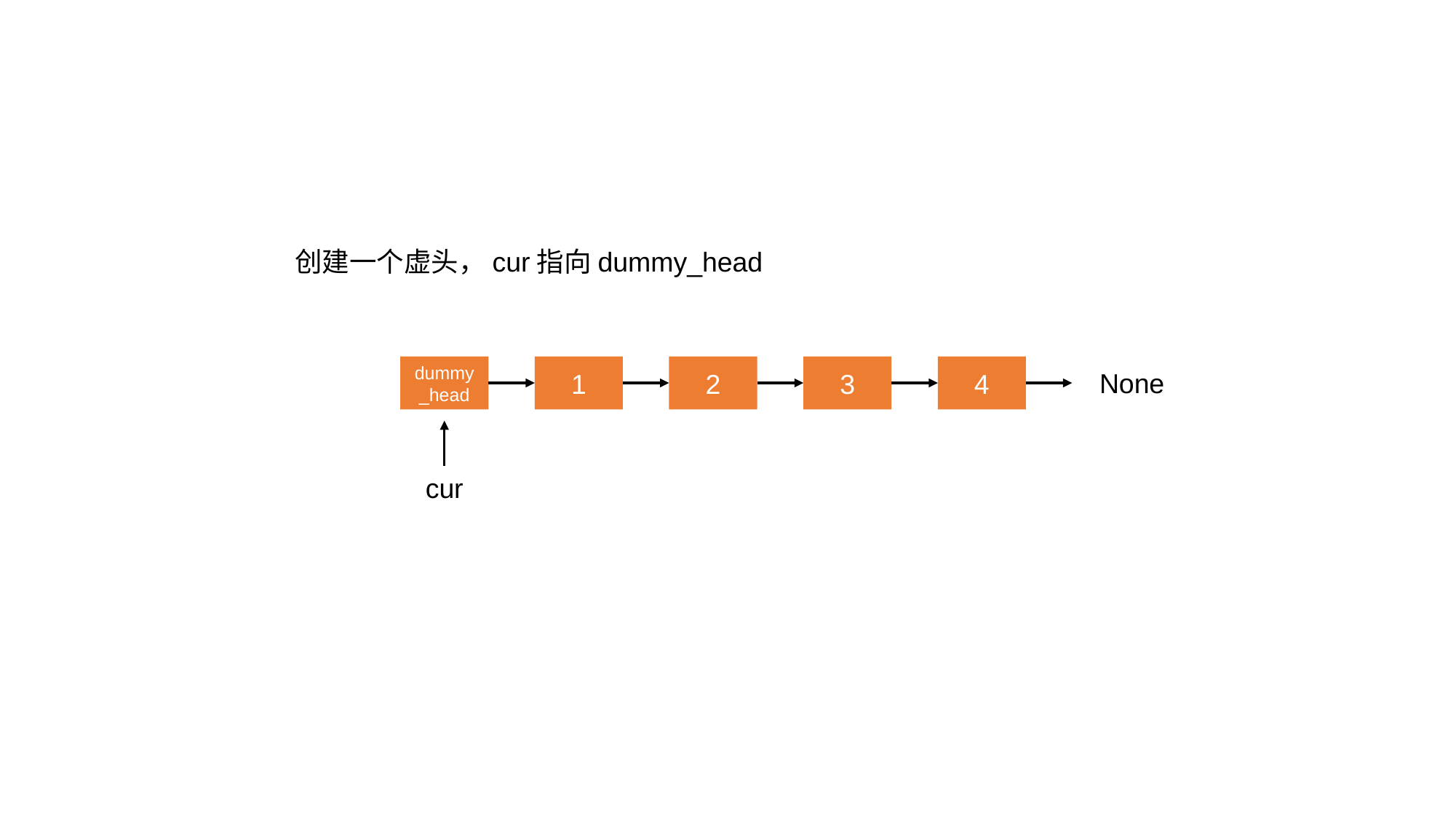

创建一个虚头，cur指向dummy_head
dummy_head
1
2
3
4
None
cur